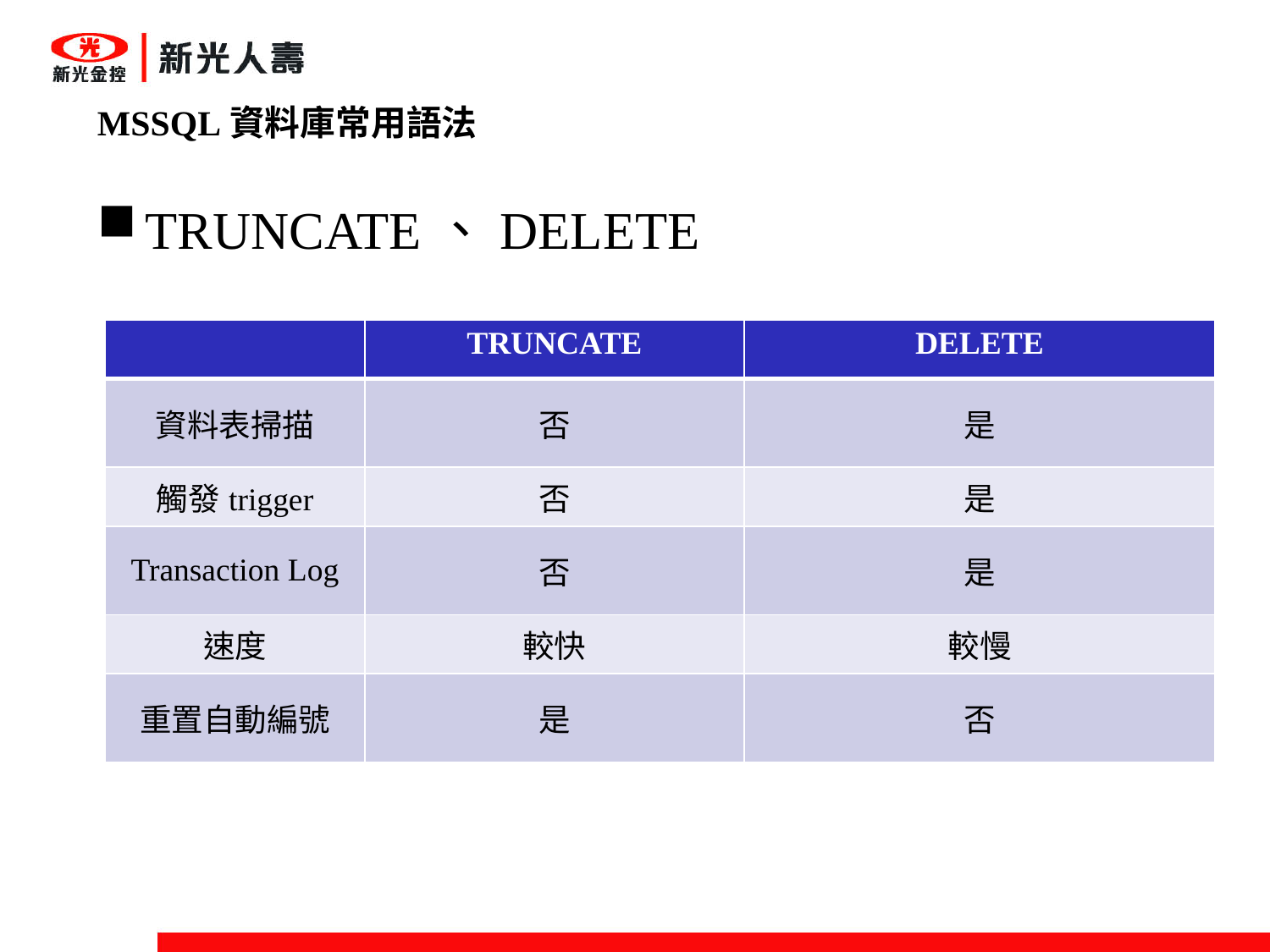

# MSSQL資料庫常用語法
TRUNCATE、DELETE

|  | TRUNCATE | DELETE |
| --- | --- | --- |
| 資料表掃描 | 否 | 是 |
| 觸發trigger | 否 | 是 |
| Transaction Log | 否 | 是 |
| 速度 | 較快 | 較慢 |
| 重置自動編號 | 是 | 否 |